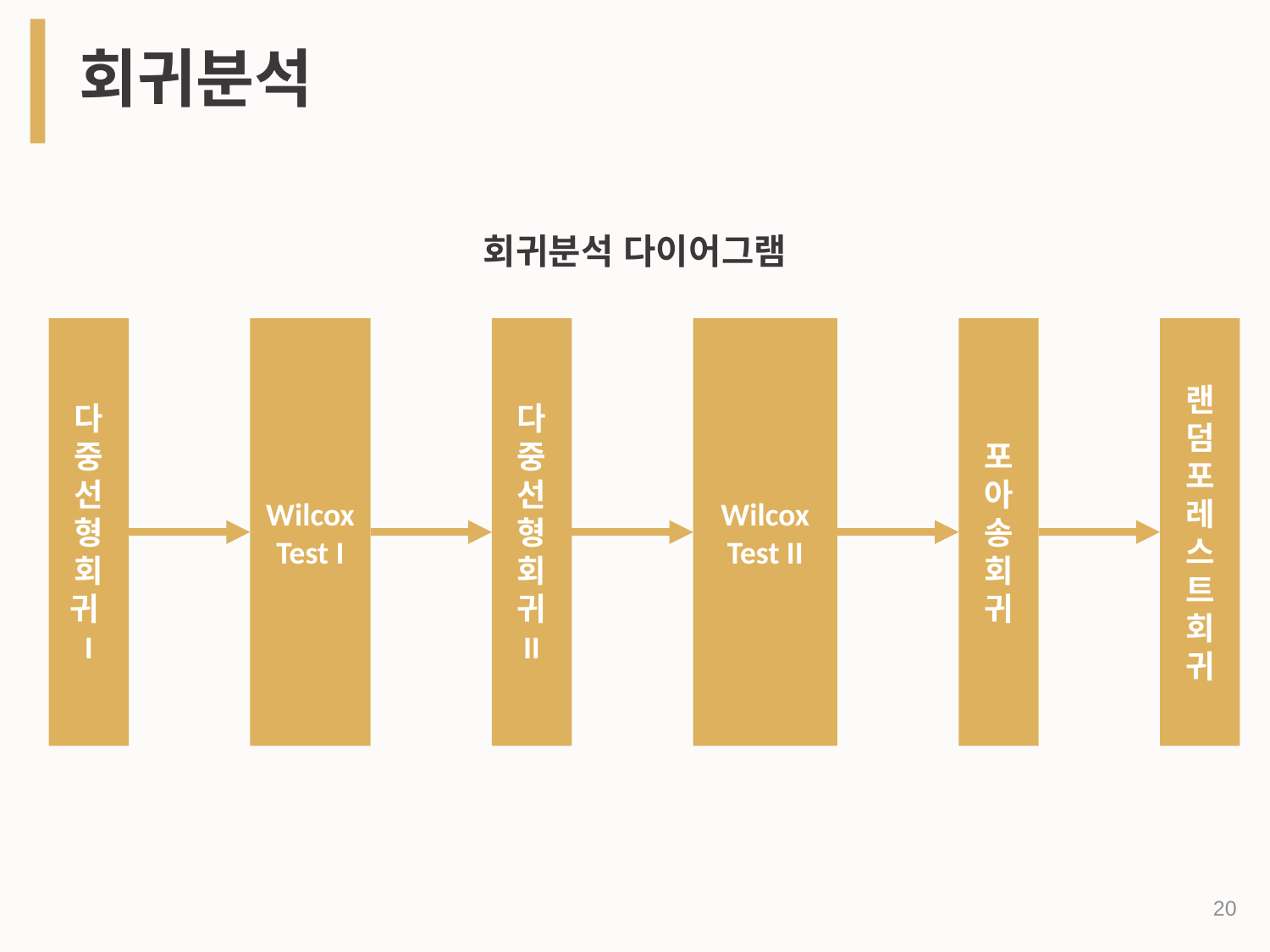

# 회귀분석
회귀분석 다이어그램
다중선형회귀  I
포아송
회귀
랜덤포레스트회귀
Wilcox
Test I
다중선형회귀 II
Wilcox
Test II
20